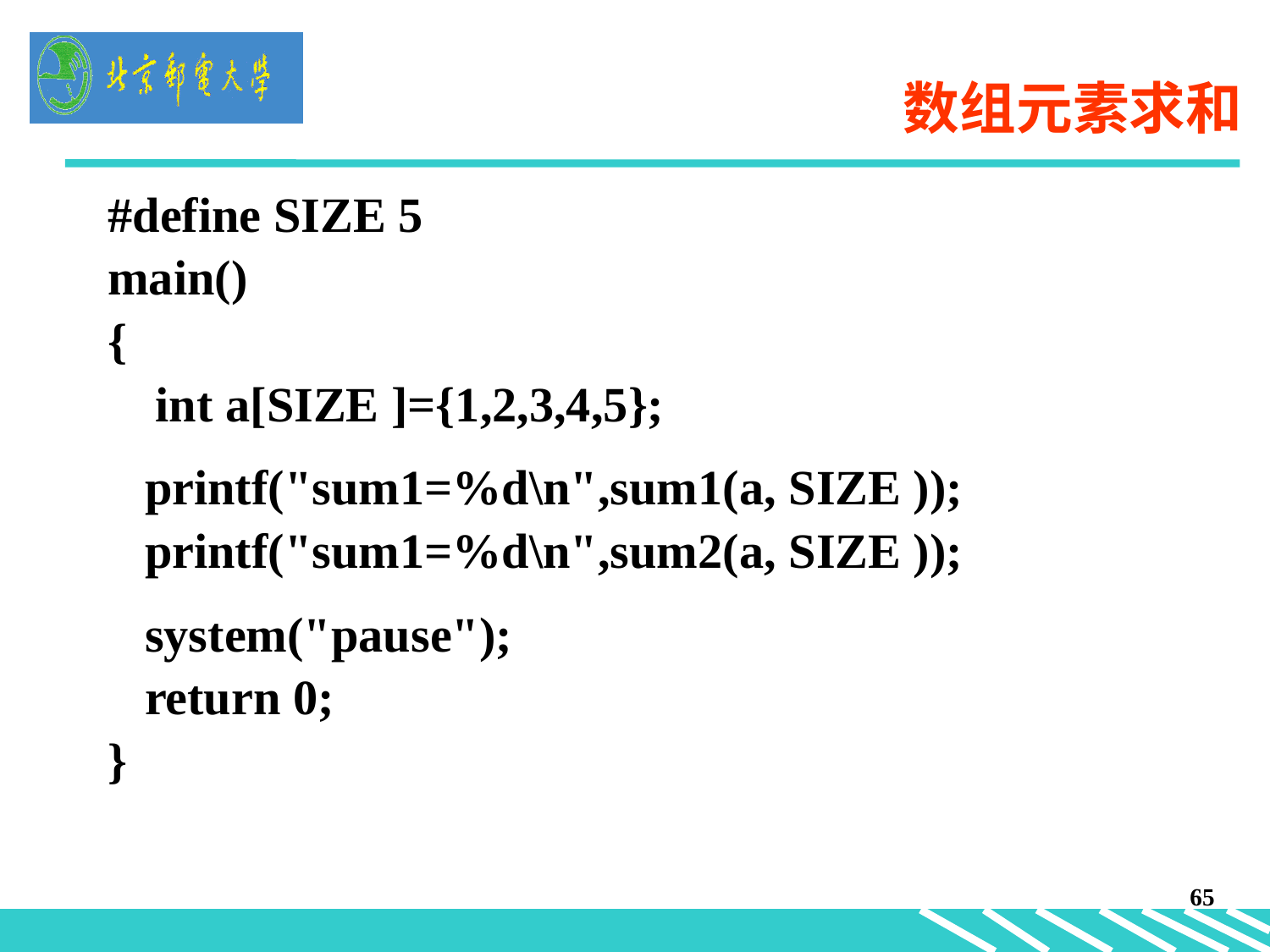

# 数组元素求和
#define SIZE 5
main()
{
	int a[SIZE ]={1,2,3,4,5};

   printf("sum1=%d\n",sum1(a, SIZE ));
   printf("sum1=%d\n",sum2(a, SIZE ));

   system("pause");
   return 0;
}
65